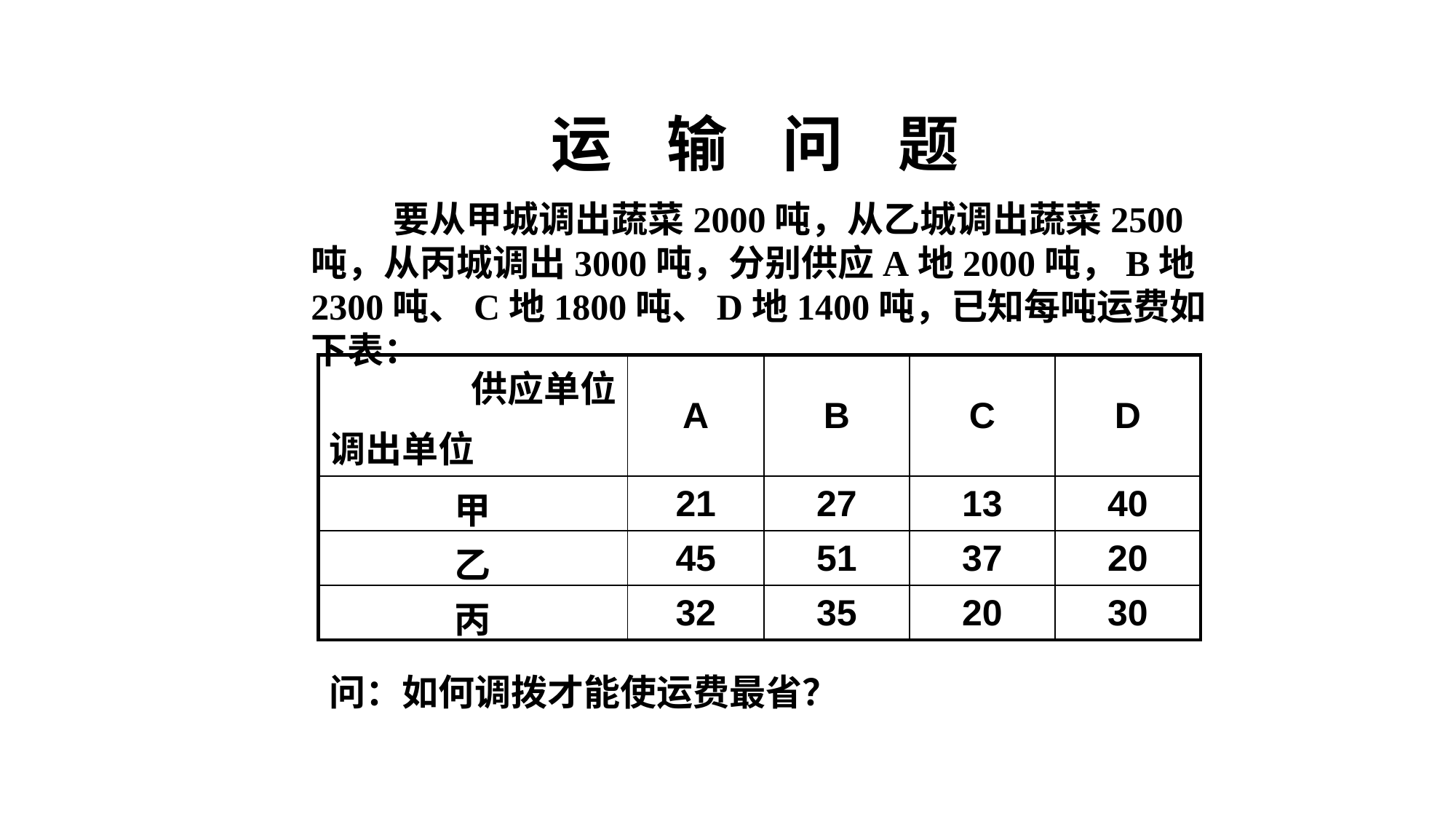

运    输    问    题
         要从甲城调出蔬菜2000吨，从乙城调出蔬菜2500吨，从丙城调出3000吨，分别供应A地2000吨，B地2300吨、C地1800吨、D地1400吨，已知每吨运费如下表：
| 供应单位 调出单位 | A | B | C | D |
| --- | --- | --- | --- | --- |
| 甲 | 21 | 27 | 13 | 40 |
| 乙 | 45 | 51 | 37 | 20 |
| 丙 | 32 | 35 | 20 | 30 |
问：如何调拨才能使运费最省？